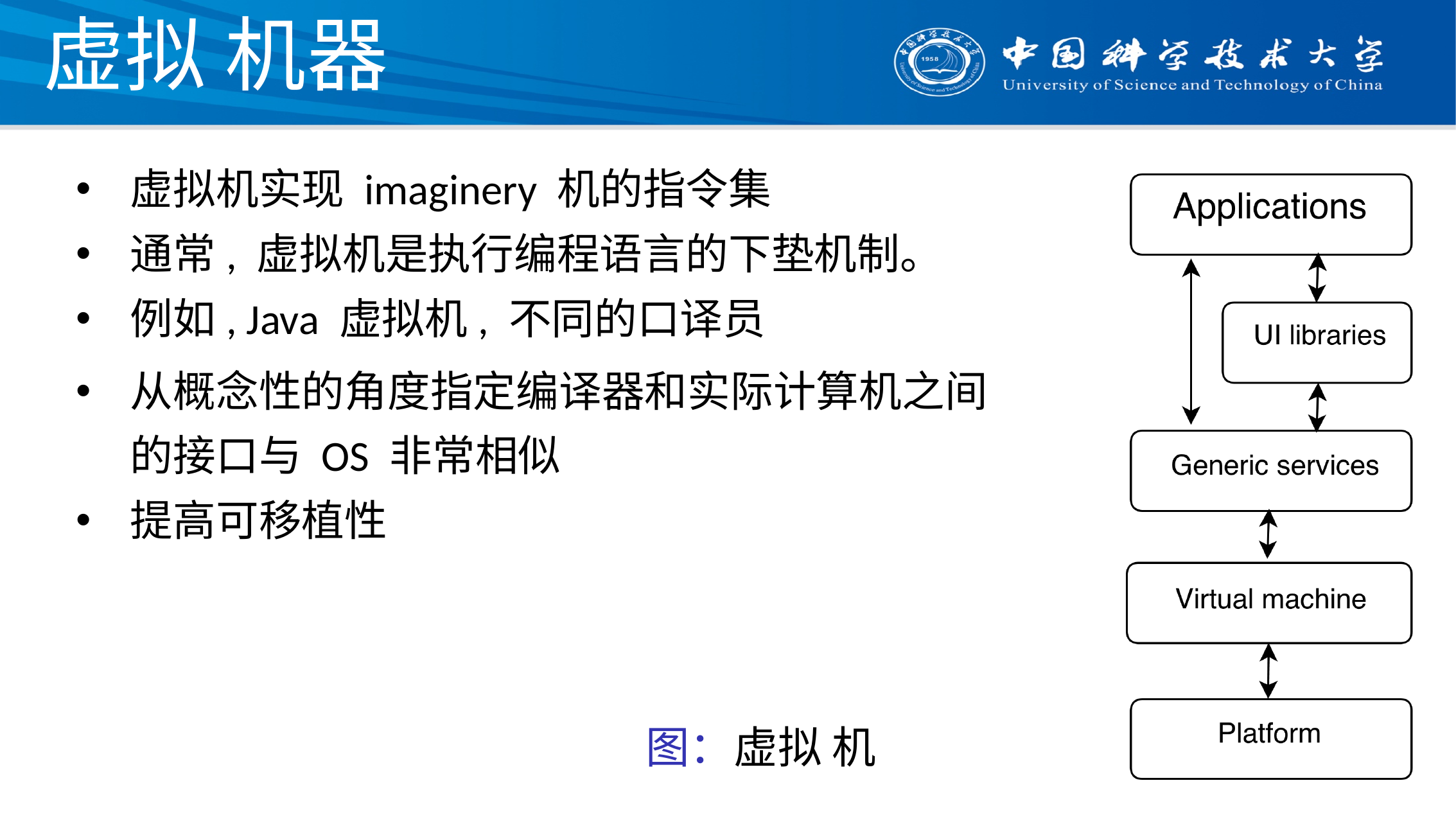

# 虚拟 机器
虚拟机实现 imaginery 机的指令集
通常, 虚拟机是执行编程语言的下垫机制。
例如, Java 虚拟机, 不同的口译员
从概念性的角度指定编译器和实际计算机之间的接口与 OS 非常相似
提高可移植性

图：虚拟 机